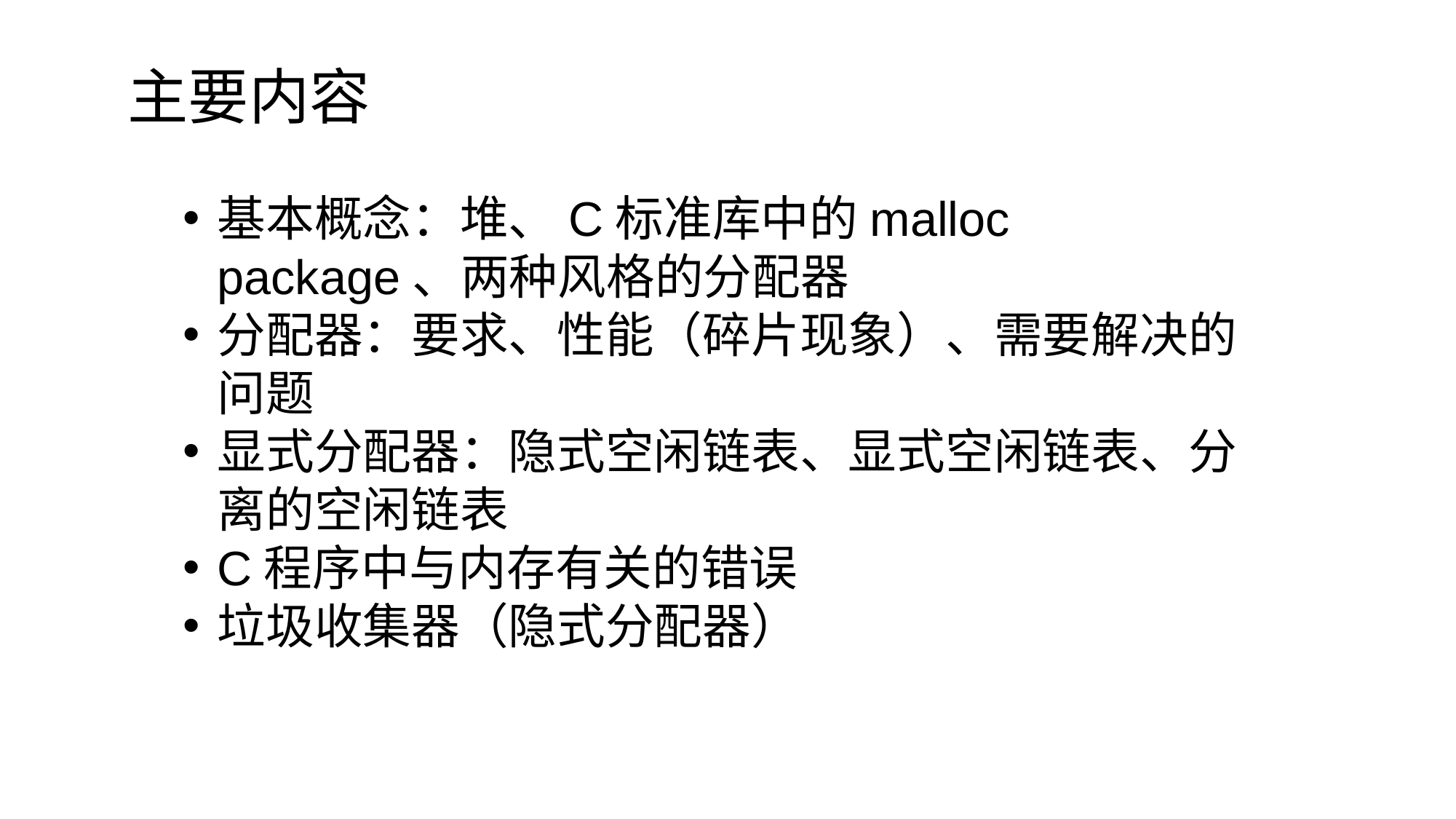

主要内容
基本概念：堆、C标准库中的malloc package、两种风格的分配器
分配器：要求、性能（碎片现象）、需要解决的问题
显式分配器：隐式空闲链表、显式空闲链表、分离的空闲链表
C程序中与内存有关的错误
垃圾收集器（隐式分配器）